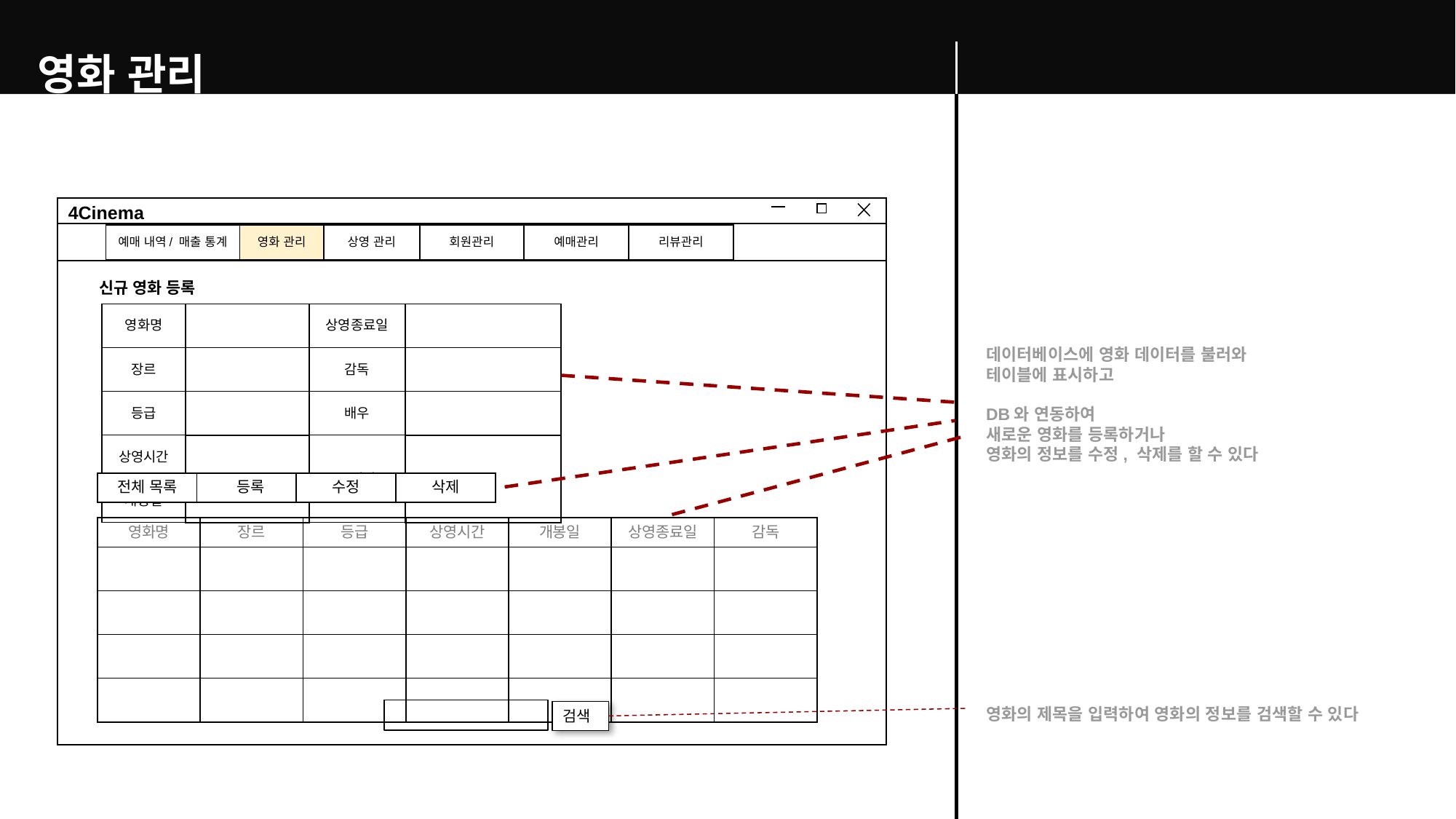

영화 관리
4Cinema

| 예매 내역/ 매출 통계 | 영화 관리 | 상영 관리 | 회원관리 | 예매관리 | 리뷰관리 |
| --- | --- | --- | --- | --- | --- |
신규 영화 등록
| 영화명 |  | 상영종료일 |  |
| --- | --- | --- | --- |
| 장르 |  | 감독 |  |
| 등급 |  | 배우 |  |
| 상영시간 |  | 줄거리 |  |
| 개봉일 |  |  |  |
데이터베이스에 영화 데이터를 불러와
테이블에 표시하고

DB와 연동하여
새로운 영화를 등록하거나
영화의 정보를 수정, 삭제를 할 수 있다

영화의 제목을 입력하여 영화의 정보를 검색할 수 있다

| 전체 목록 | 등록 | 수정 | 삭제 |
| --- | --- | --- | --- |
| 영화명 | 장르 | 등급 | 상영시간 | 개봉일 | 상영종료일 | 감독 |
| --- | --- | --- | --- | --- | --- | --- |
|  |  |  |  |  |  |  |
|  |  |  |  |  |  |  |
|  |  |  |  |  |  |  |
|  |  |  |  |  |  |  |

검색